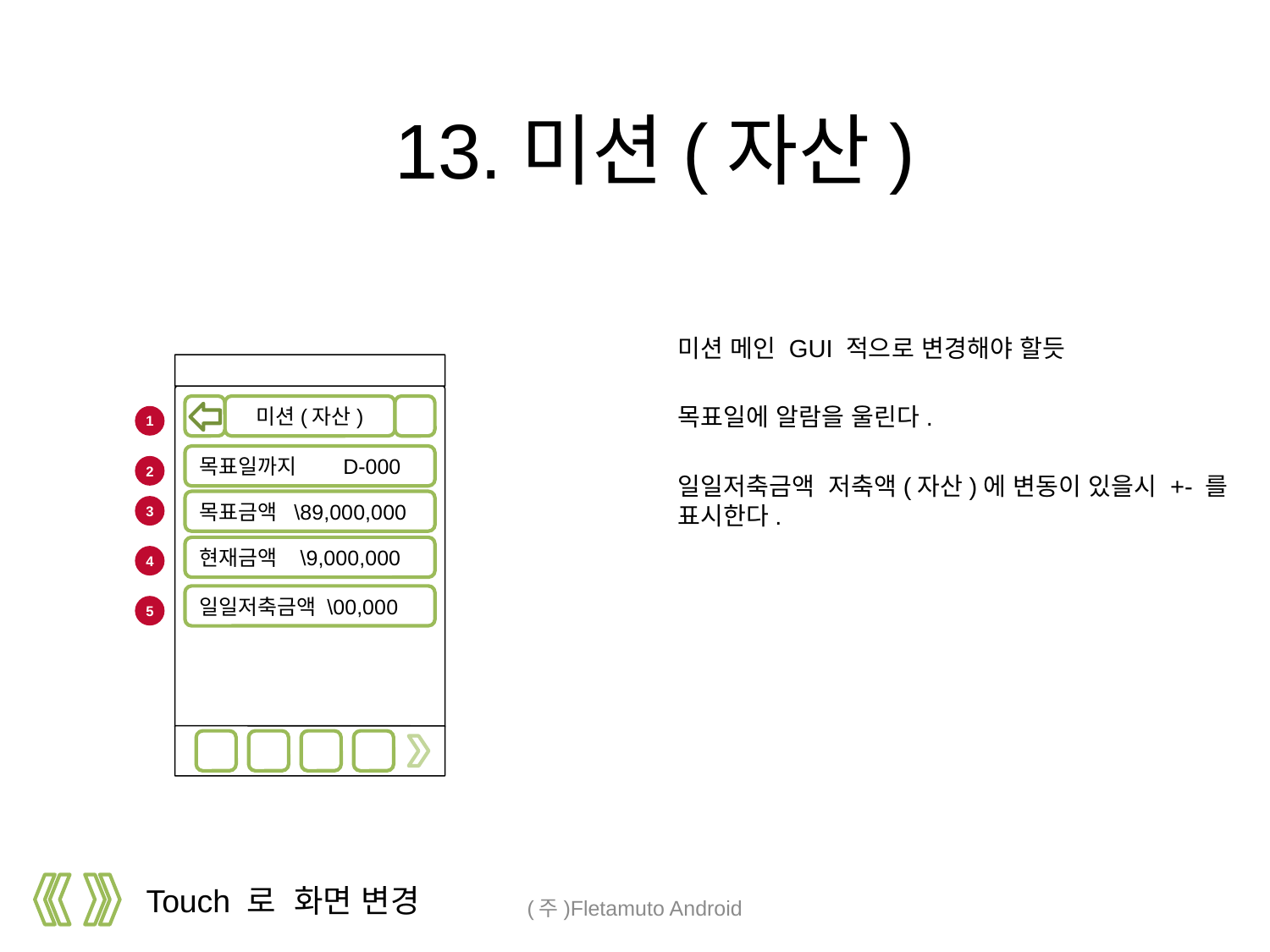

# 13.미션(자산)
3
1
미션 메인 GUI 적으로 변경해야 할듯

목표일에 알람을 울린다.

일일저축금액  저축액(자산)에 변동이 있을시 +- 를 표시한다.

1

미션(자산)

1
부채 35%
목표일까지       D-000
2
통신비 10%
목표금액  \89,000,000
3

문화생활 10%
현재금액   \9,000,000
4
쇼핑 20%
일일저축금액 \00,000
음식 50%
5

Touch 로  화면 변경
(주)Fletamuto Android